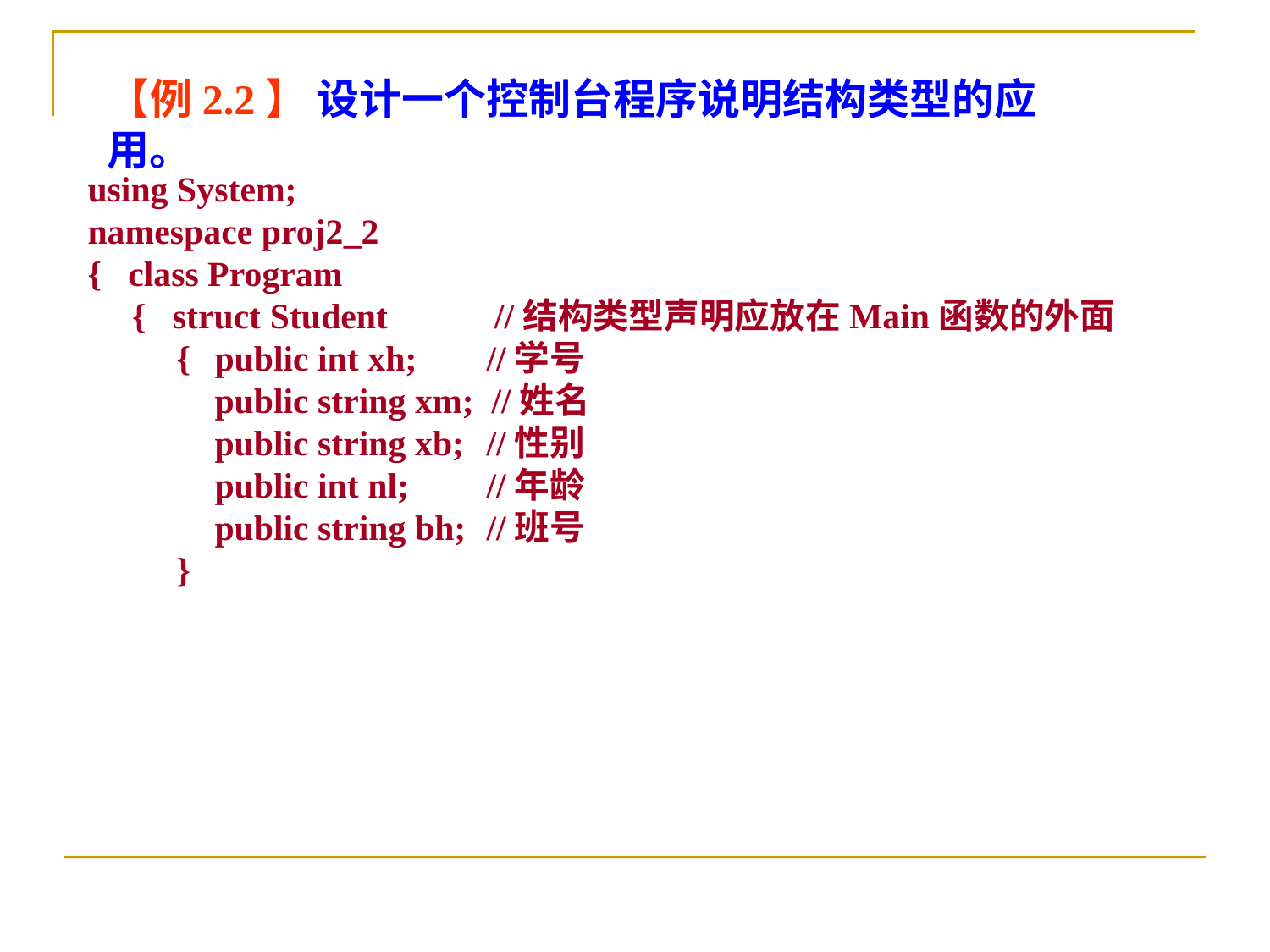

【例2.2】 设计一个控制台程序说明结构类型的应用。
using System;
namespace proj2_2
{   class Program
     {   struct Student            //结构类型声明应放在Main函数的外面
          {  	public int xh;	  //学号
            	public string xm;  //姓名
            	public string xb;	  //性别
            	public int nl;	  //年龄
            	public string bh;	  //班号
          }